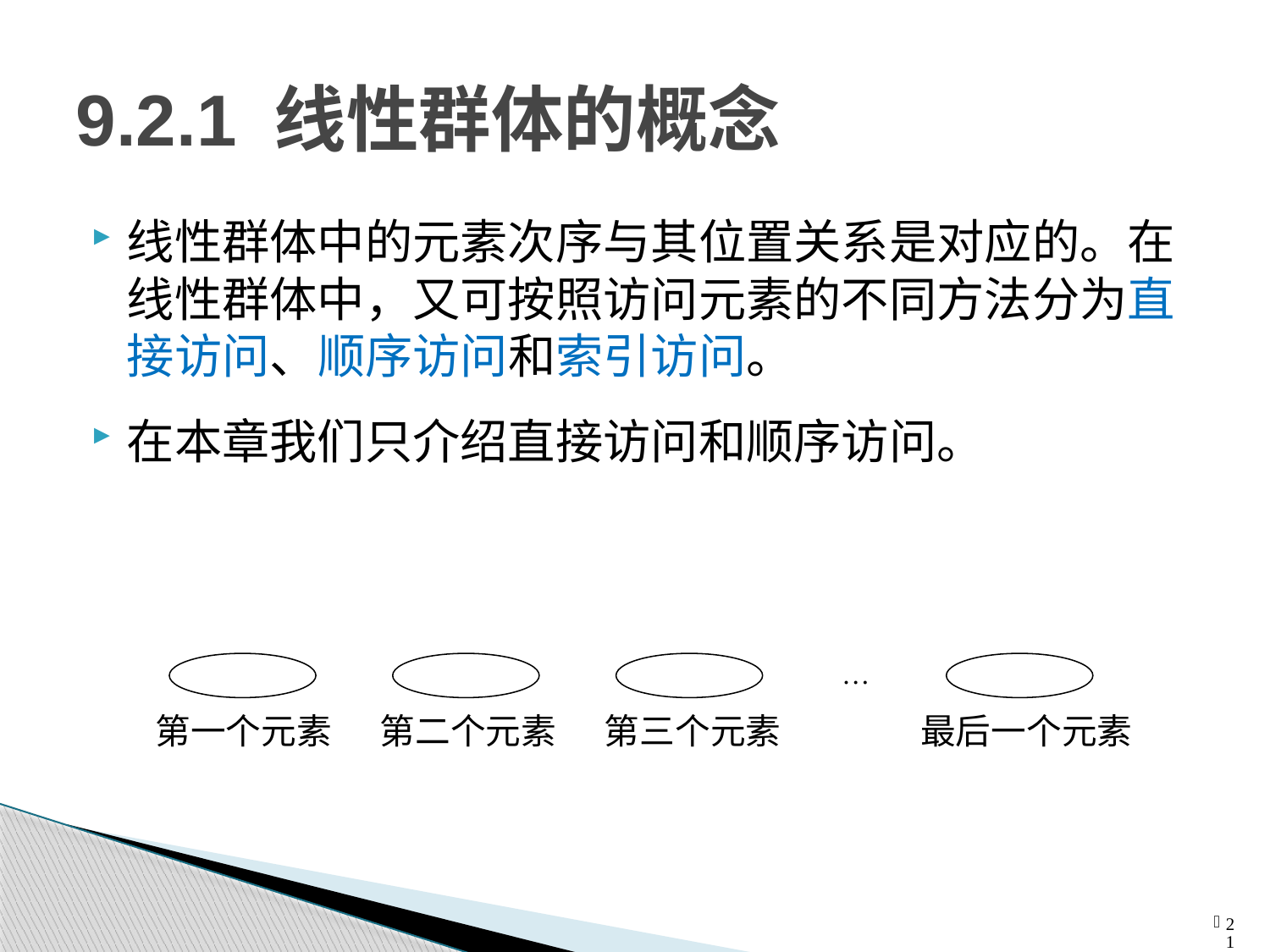

9.2 线性群体
# 9.2.1 线性群体的概念
线性群体中的元素次序与其位置关系是对应的。在线性群体中，又可按照访问元素的不同方法分为直接访问、顺序访问和索引访问。
在本章我们只介绍直接访问和顺序访问。
…

第一个元素
第二个元素
第三个元素
最后一个元素
21